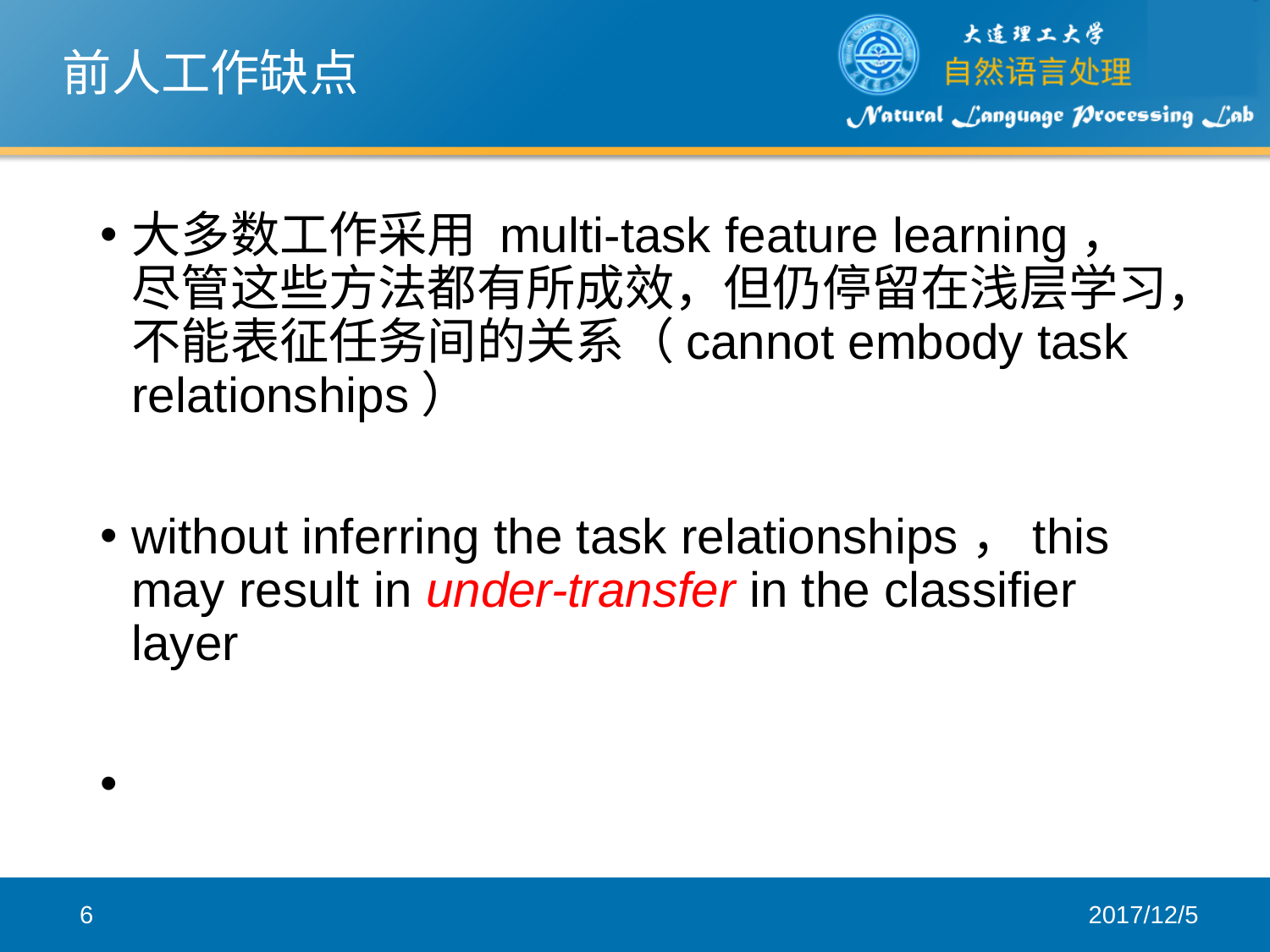

# 前人工作缺点
大多数工作采用 multi-task feature learning，尽管这些方法都有所成效，但仍停留在浅层学习，不能表征任务间的关系（cannot embody task relationships）

without inferring the task relationships，this may result in under-transfer in the classifier layer

6
2017/12/5